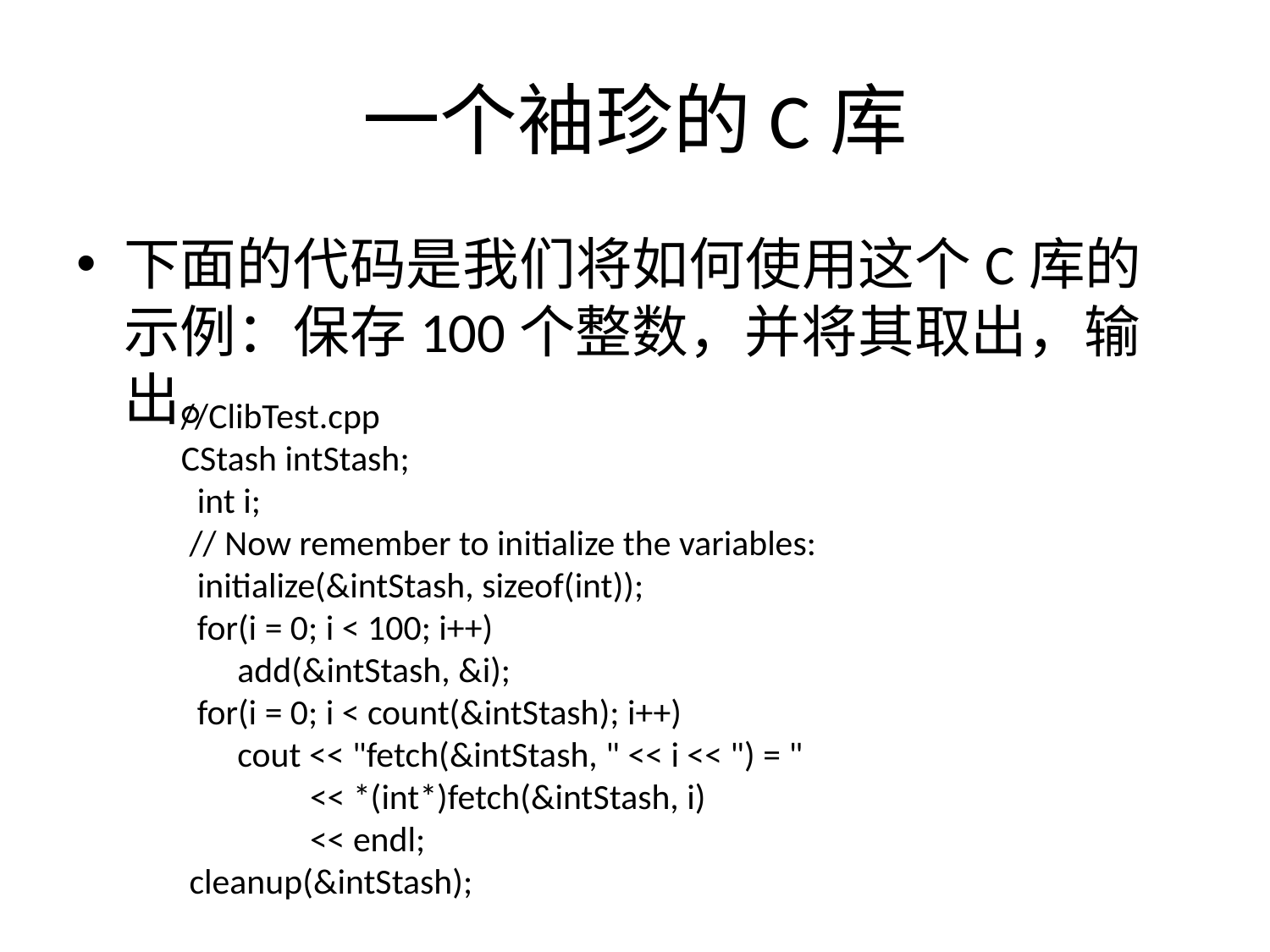

# 一个袖珍的C库
下面的代码是我们将如何使用这个C库的示例：保存100个整数，并将其取出，输出。
//ClibTest.cpp
CStash intStash;
  int i;
 // Now remember to initialize the variables:
  initialize(&intStash, sizeof(int));
  for(i = 0; i < 100; i++)
       add(&intStash, &i);
  for(i = 0; i < count(&intStash); i++)
       cout << "fetch(&intStash, " << i << ") = "
                << *(int*)fetch(&intStash, i)
                << endl;
 cleanup(&intStash);